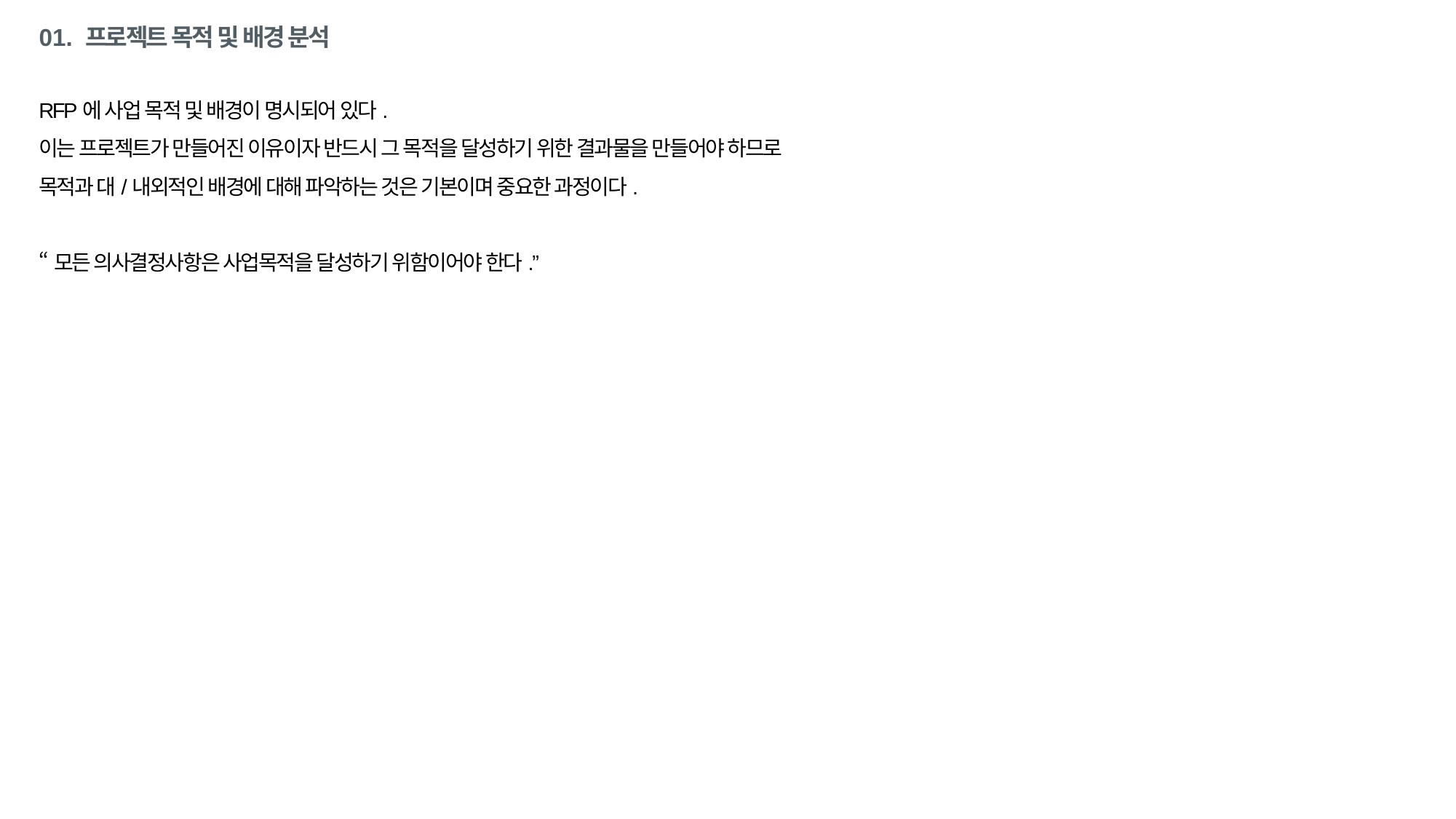

# 01. 프로젝트 목적 및 배경 분석
RFP에 사업 목적 및 배경이 명시되어 있다.
이는 프로젝트가 만들어진 이유이자 반드시 그 목적을 달성하기 위한 결과물을 만들어야 하므로
목적과 대/내외적인 배경에 대해 파악하는 것은 기본이며 중요한 과정이다.

“모든 의사결정사항은 사업목적을 달성하기 위함이어야 한다.”